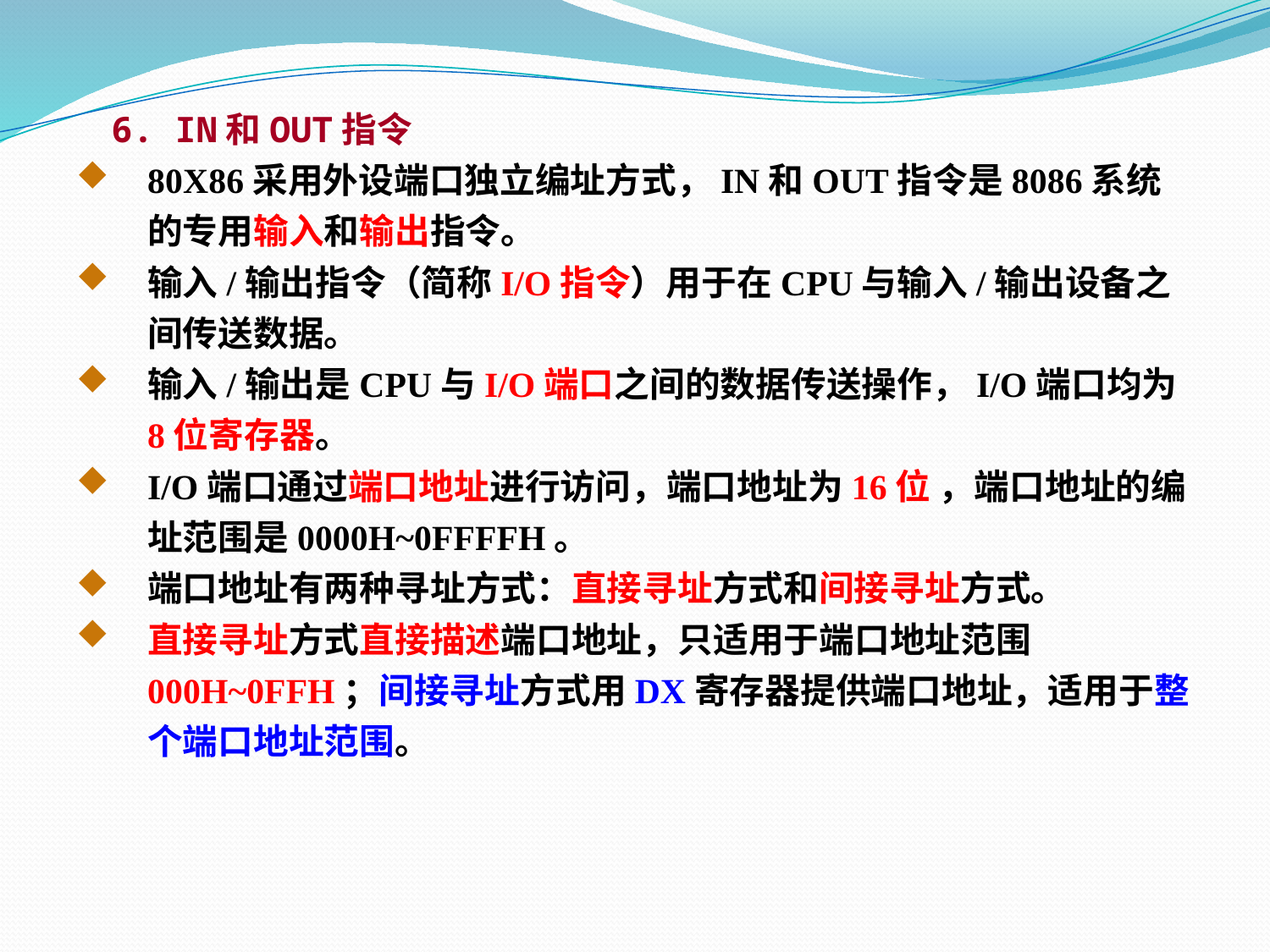

6. IN和OUT指令
80X86采用外设端口独立编址方式，IN和OUT指令是8086系统的专用输入和输出指令。
输入/输出指令（简称I/O指令）用于在CPU与输入/输出设备之间传送数据。
输入/输出是CPU与I/O端口之间的数据传送操作，I/O端口均为8位寄存器。
I/O端口通过端口地址进行访问，端口地址为16位 ，端口地址的编址范围是0000H~0FFFFH。
端口地址有两种寻址方式：直接寻址方式和间接寻址方式。
直接寻址方式直接描述端口地址，只适用于端口地址范围000H~0FFH；间接寻址方式用DX寄存器提供端口地址，适用于整个端口地址范围。